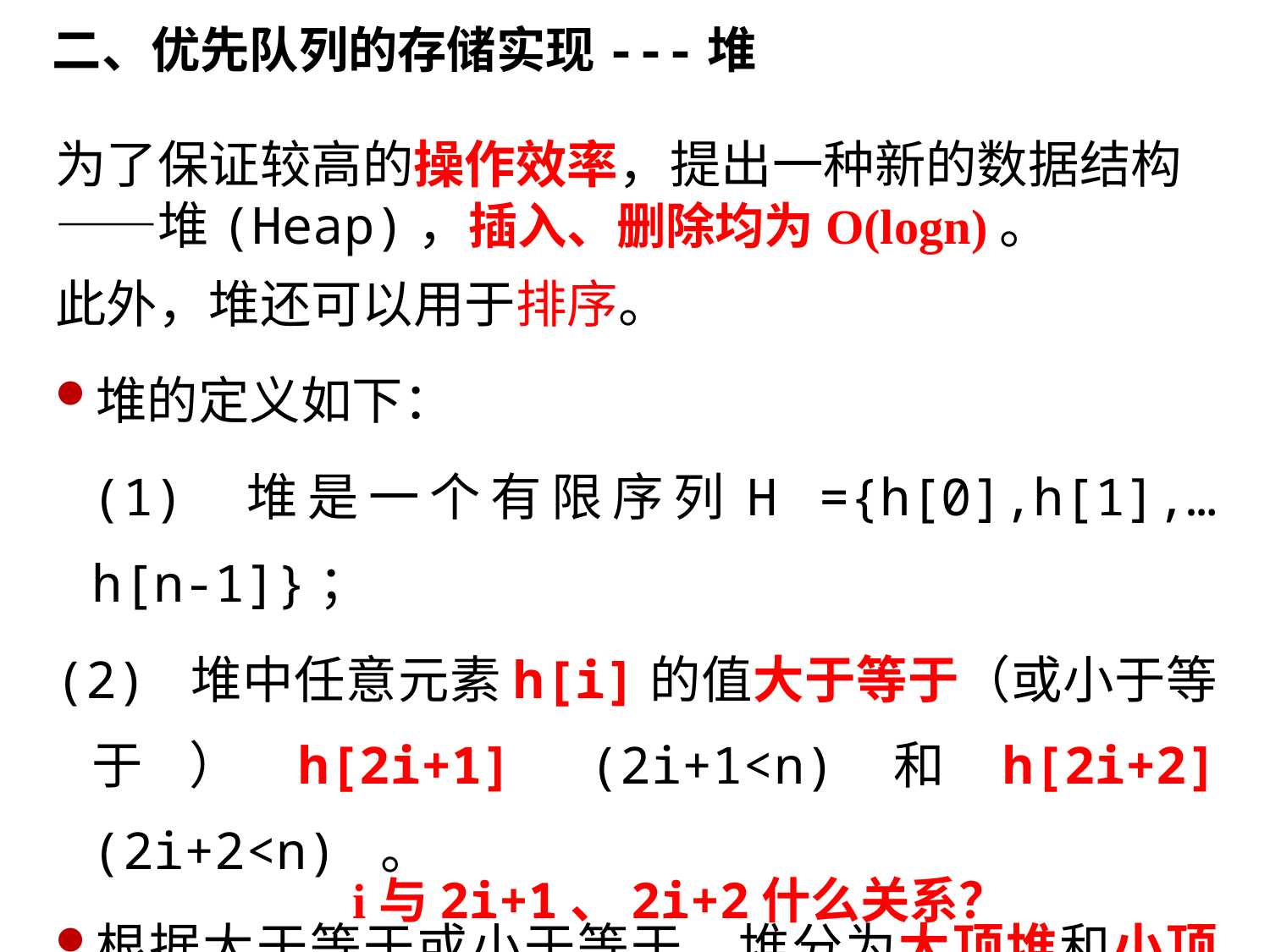

# 二、优先队列的存储实现---堆
为了保证较高的操作效率，提出一种新的数据结构——堆(Heap)，插入、删除均为O(logn)。
此外，堆还可以用于排序。
堆的定义如下：
	(1) 堆是一个有限序列H ={h[0],h[1],…h[n-1]}；
(2) 堆中任意元素h[i]的值大于等于（或小于等于）h[2i+1] (2i+1<n)和h[2i+2] (2i+2<n) 。
根据大于等于或小于等于，堆分为大顶堆和小顶堆。

i与2i+1、2i+2什么关系？